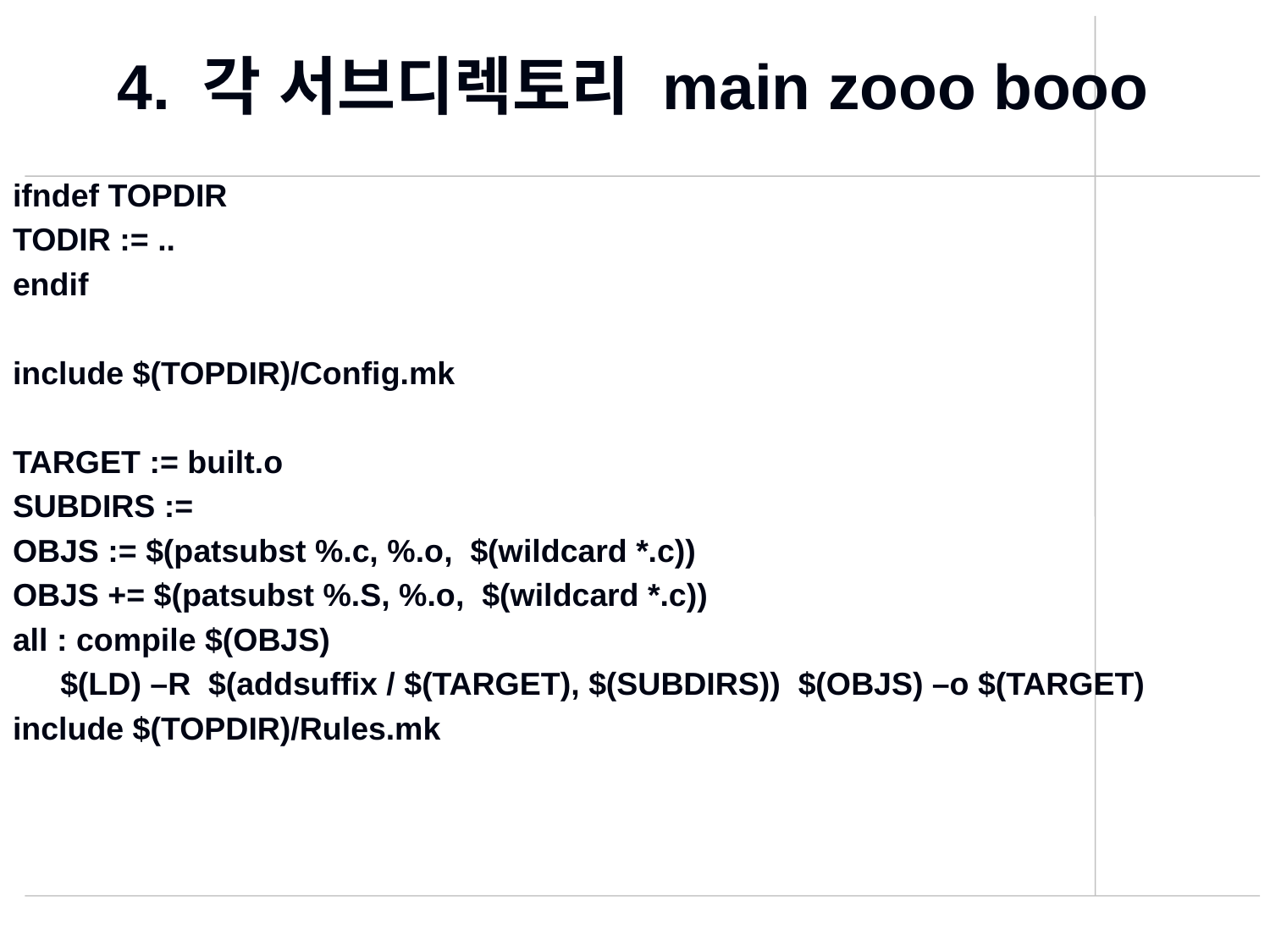

4. 각 서브디렉토리 main zooo booo
ifndef TOPDIR
TODIR := ..
endif

include $(TOPDIR)/Config.mk

TARGET := built.o
SUBDIRS :=
OBJS := $(patsubst %.c, %.o,  $(wildcard *.c))
OBJS += $(patsubst %.S, %.o,  $(wildcard *.c))
all : compile $(OBJS)
	$(LD) –R  $(addsuffix / $(TARGET), $(SUBDIRS))  $(OBJS) –o $(TARGET)
include $(TOPDIR)/Rules.mk

474